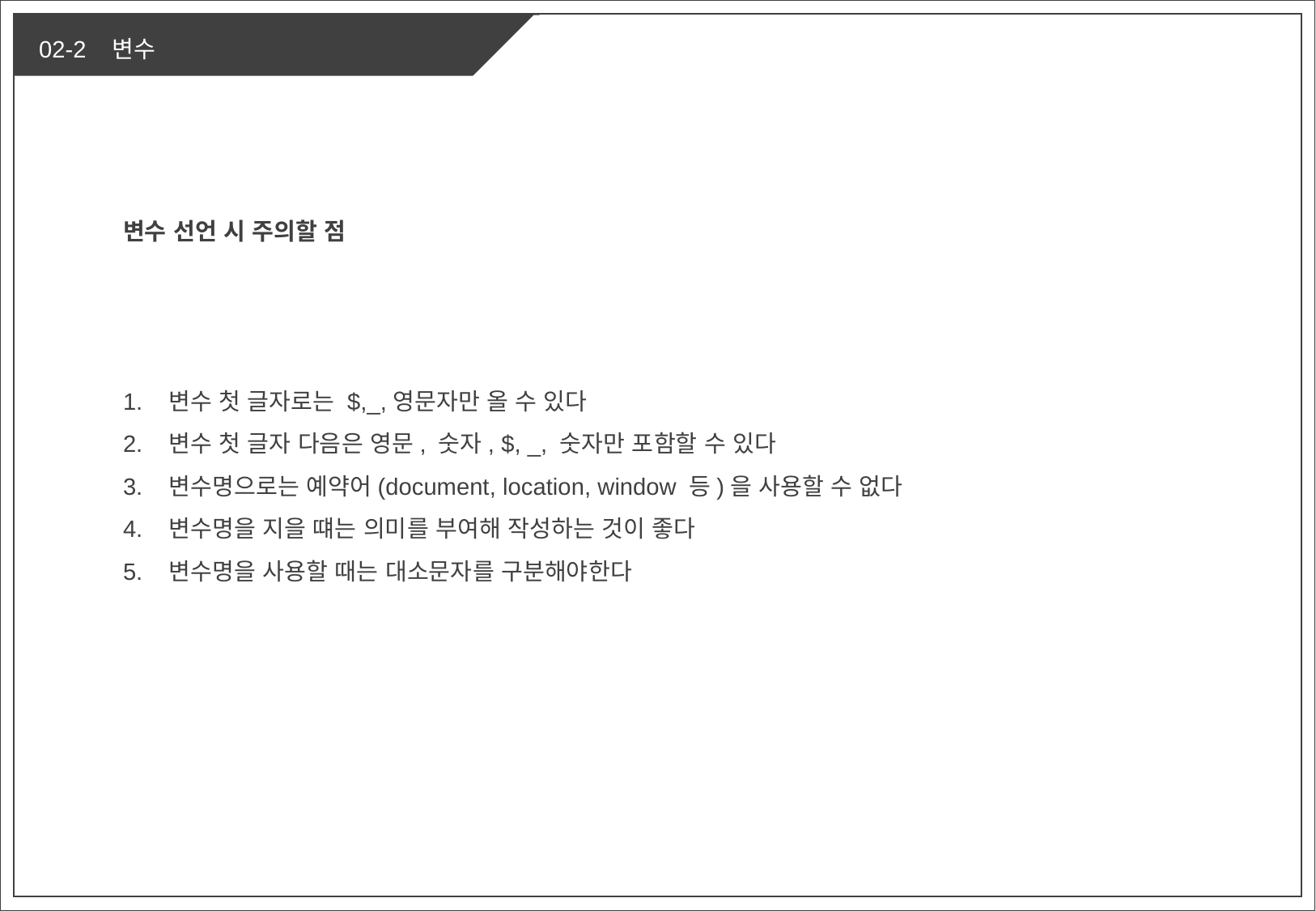

변수 선언 시 주의할 점

변수 첫 글자로는 $,_,영문자만 올 수 있다
변수 첫 글자 다음은 영문, 숫자, $, _, 숫자만 포함할 수 있다
변수명으로는 예약어(document, location, window 등)을 사용할 수 없다
변수명을 지을 떄는 의미를 부여해 작성하는 것이 좋다
변수명을 사용할 때는 대소문자를 구분해야한다